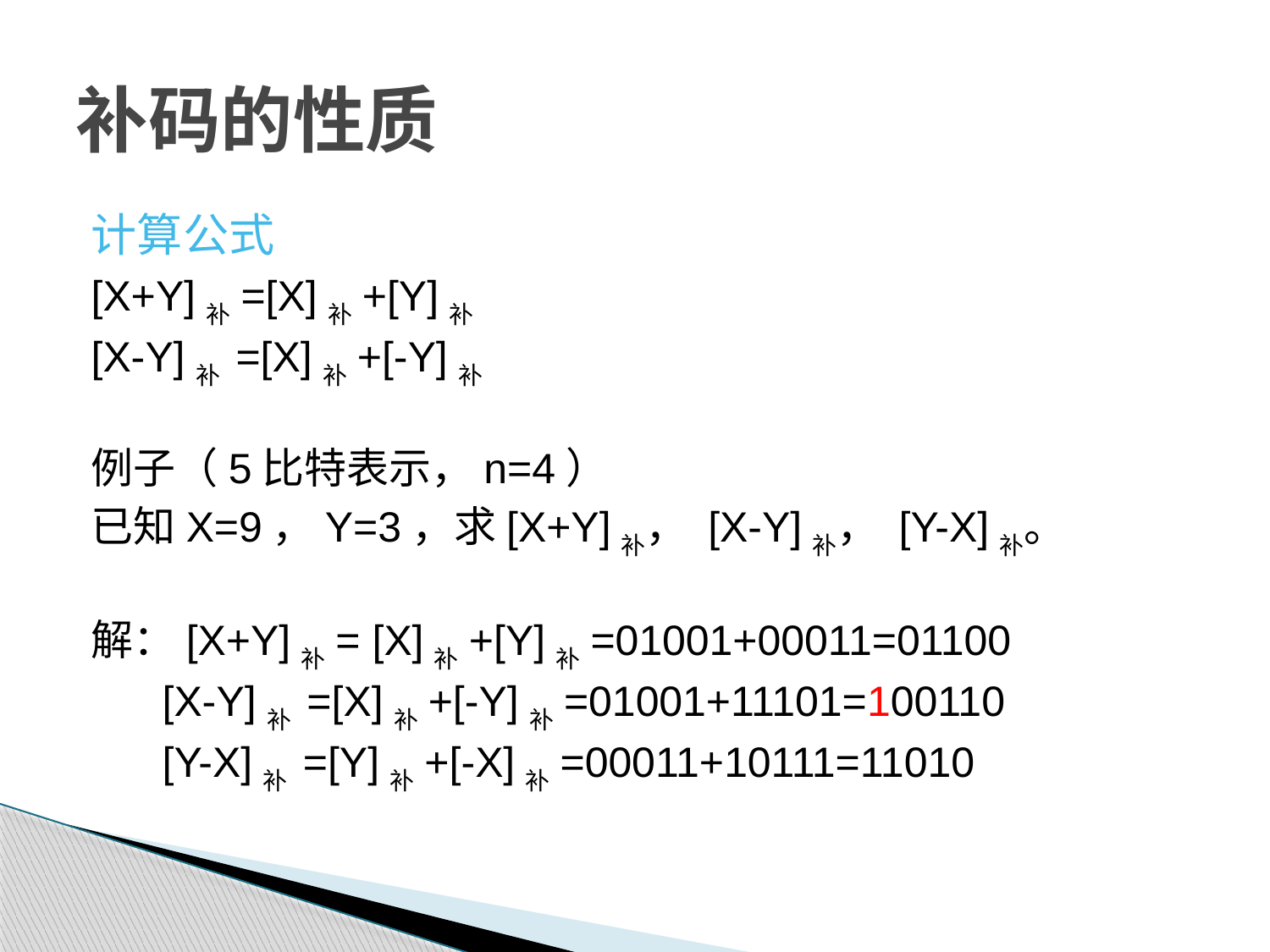

# 补码的性质
计算公式
[X+Y]补=[X]补+[Y]补
[X-Y]补 =[X]补+[-Y]补

例子（5比特表示，n=4）
已知X=9，Y=3，求[X+Y]补， [X-Y]补， [Y-X]补。

解：[X+Y]补= [X]补+[Y]补=01001+00011=01100
      [X-Y]补 =[X]补+[-Y]补=01001+11101=100110
      [Y-X]补 =[Y]补+[-X]补=00011+10111=11010